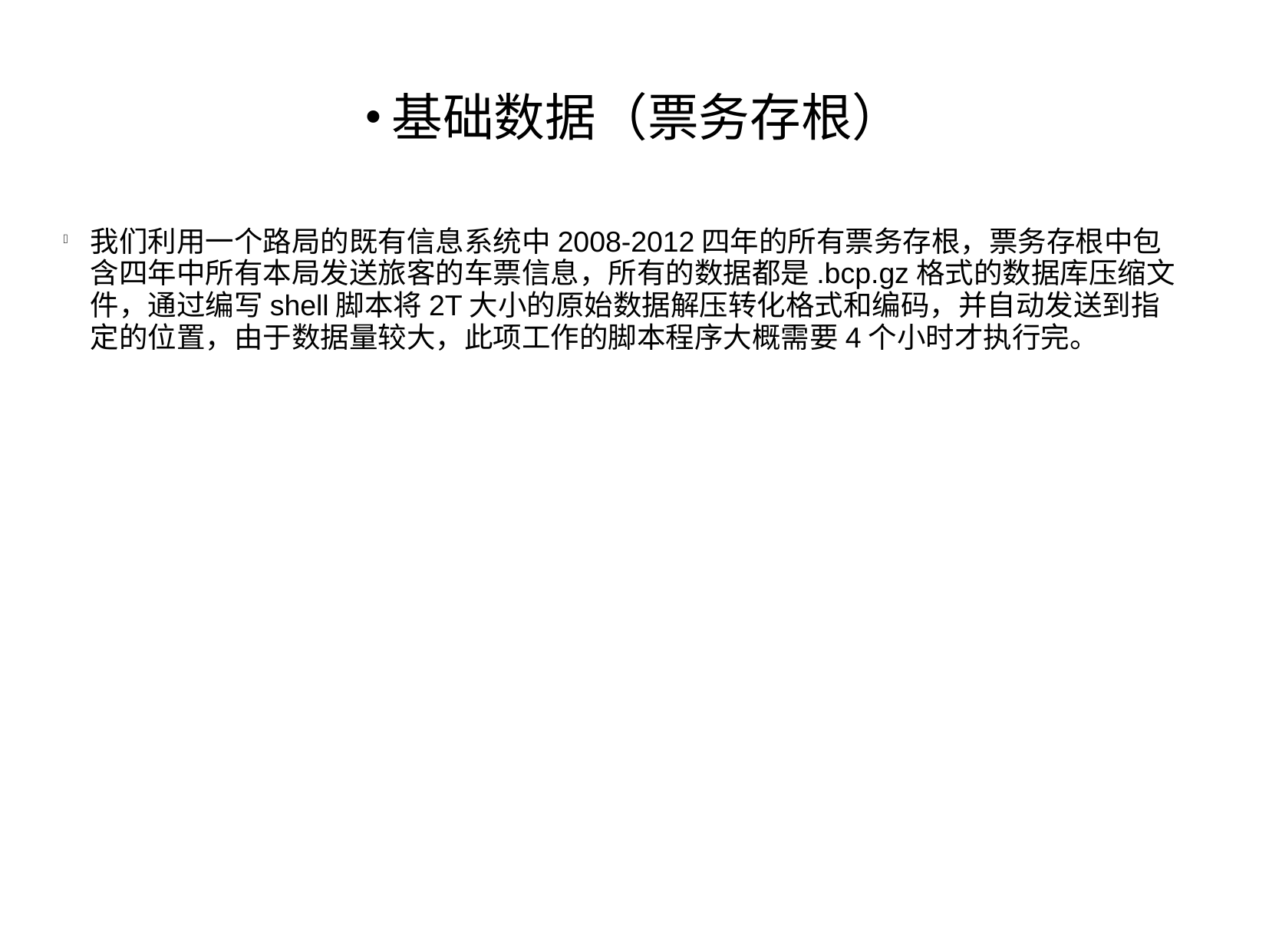

基础数据（票务存根）
我们利用一个路局的既有信息系统中2008-2012四年的所有票务存根，票务存根中包含四年中所有本局发送旅客的车票信息，所有的数据都是.bcp.gz格式的数据库压缩文件，通过编写shell脚本将2T大小的原始数据解压转化格式和编码，并自动发送到指定的位置，由于数据量较大，此项工作的脚本程序大概需要4个小时才执行完。